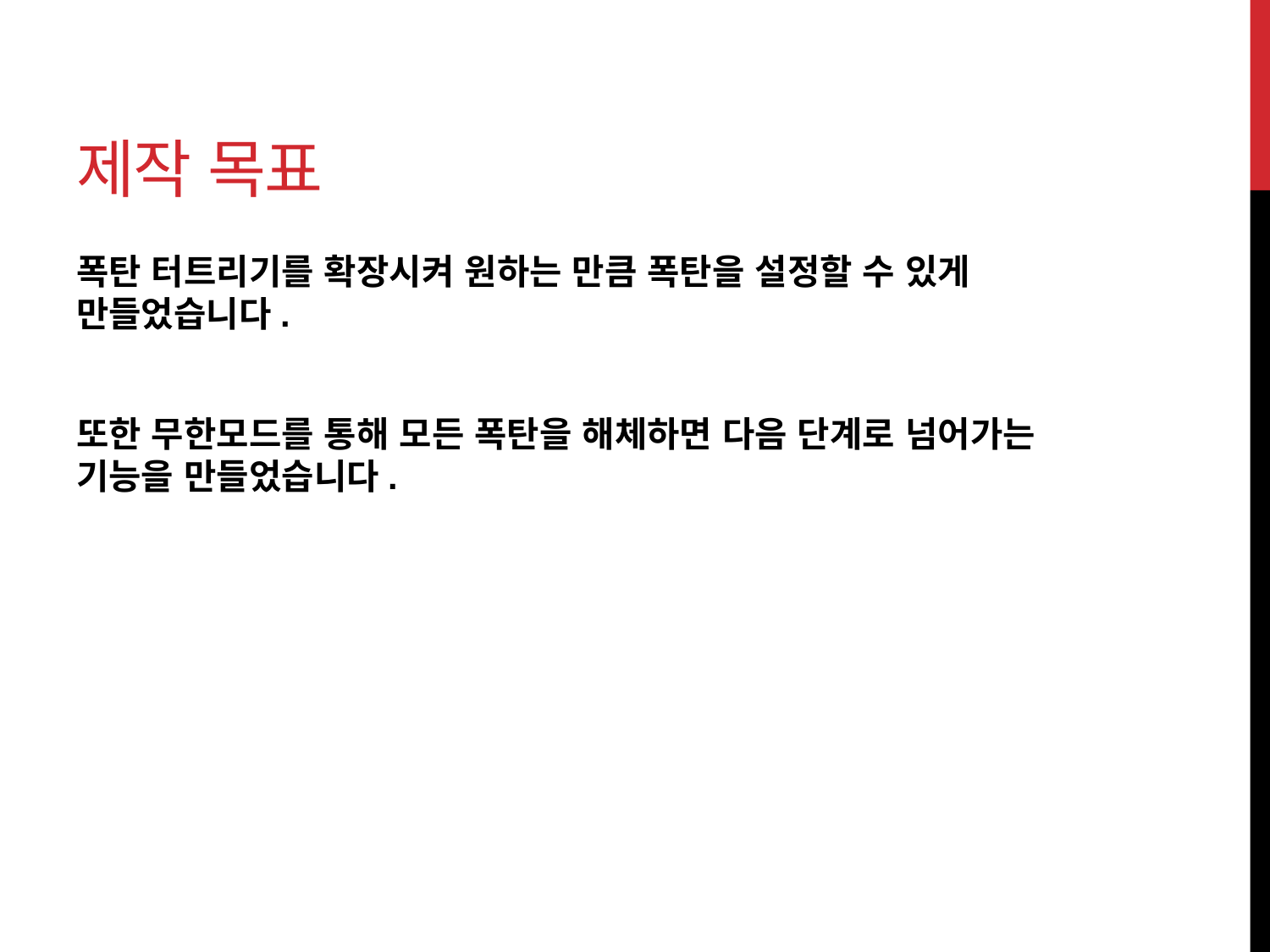

# 제작 목표
폭탄 터트리기를 확장시켜 원하는 만큼 폭탄을 설정할 수 있게 만들었습니다.

또한 무한모드를 통해 모든 폭탄을 해체하면 다음 단계로 넘어가는 기능을 만들었습니다.